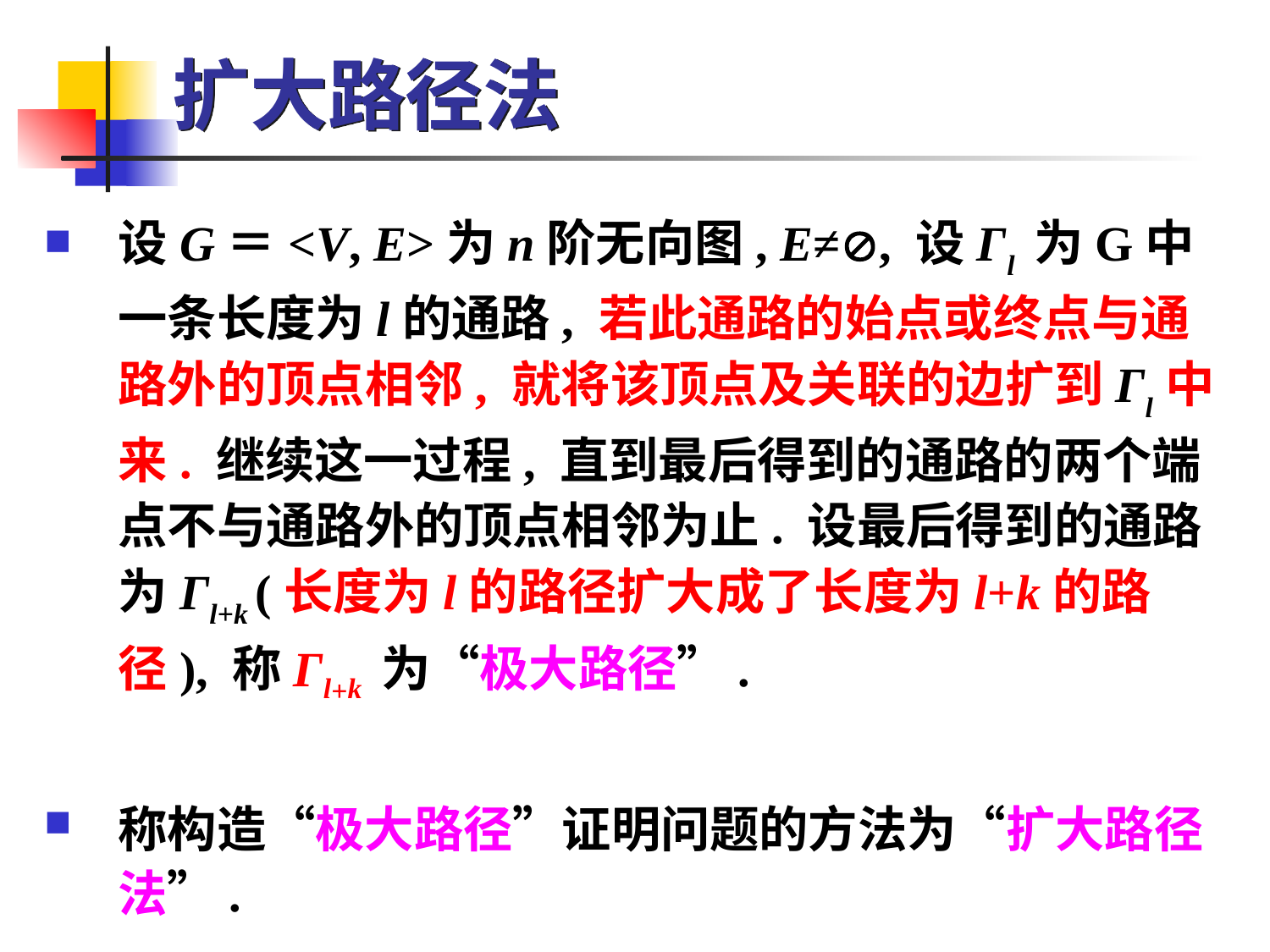

# 扩大路径法
设G＝<V, E>为n阶无向图, E≠∅, 设Гl 为G中一条长度为l的通路, 若此通路的始点或终点与通路外的顶点相邻, 就将该顶点及关联的边扩到Гl中来. 继续这一过程, 直到最后得到的通路的两个端点不与通路外的顶点相邻为止. 设最后得到的通路为Гl+k (长度为l的路径扩大成了长度为l+k的路径), 称Гl+k 为“极大路径”.

称构造“极大路径”证明问题的方法为“扩大路径法”.